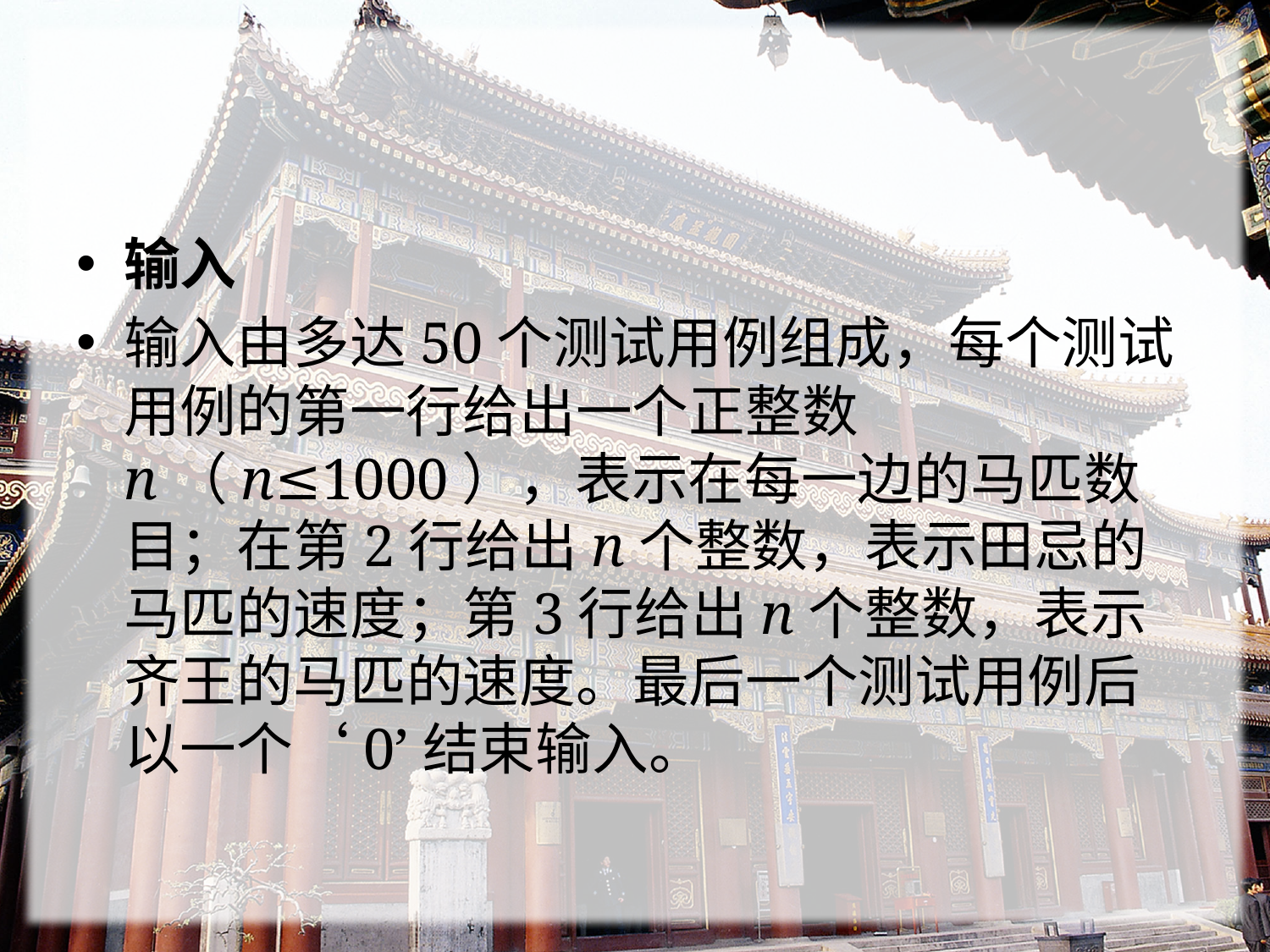

#
输入
输入由多达50个测试用例组成，每个测试用例的第一行给出一个正整数n（n≤1000），表示在每一边的马匹数目；在第2行给出n个整数，表示田忌的马匹的速度；第3行给出n个整数，表示齐王的马匹的速度。最后一个测试用例后以一个‘0’结束输入。